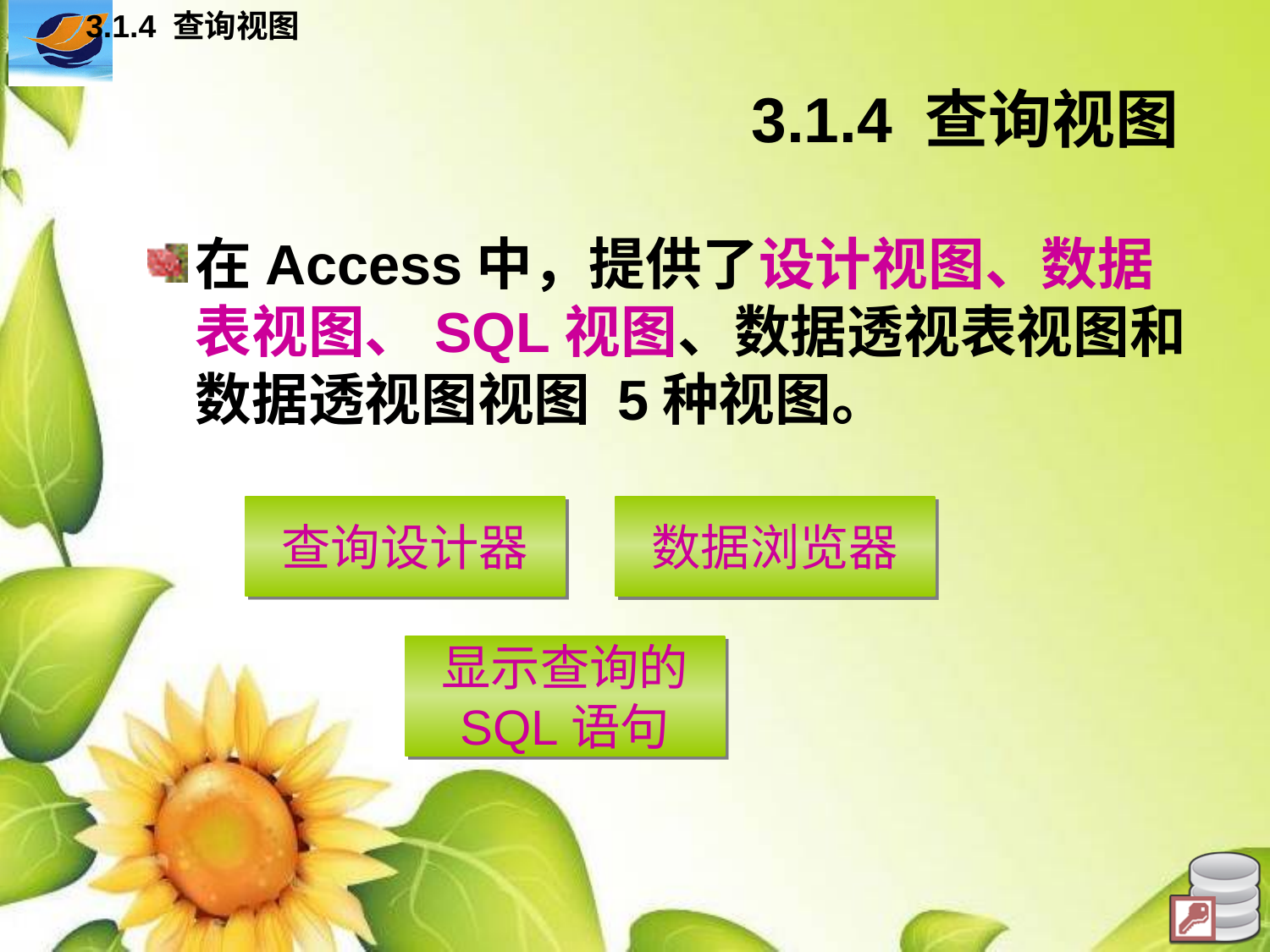

3.1.4 查询视图
# 3.1.4 查询视图
在Access中，提供了设计视图、数据表视图、SQL视图、数据透视表视图和数据透视图视图 5种视图。
查询设计器
数据浏览器
显示查询的
SQL语句